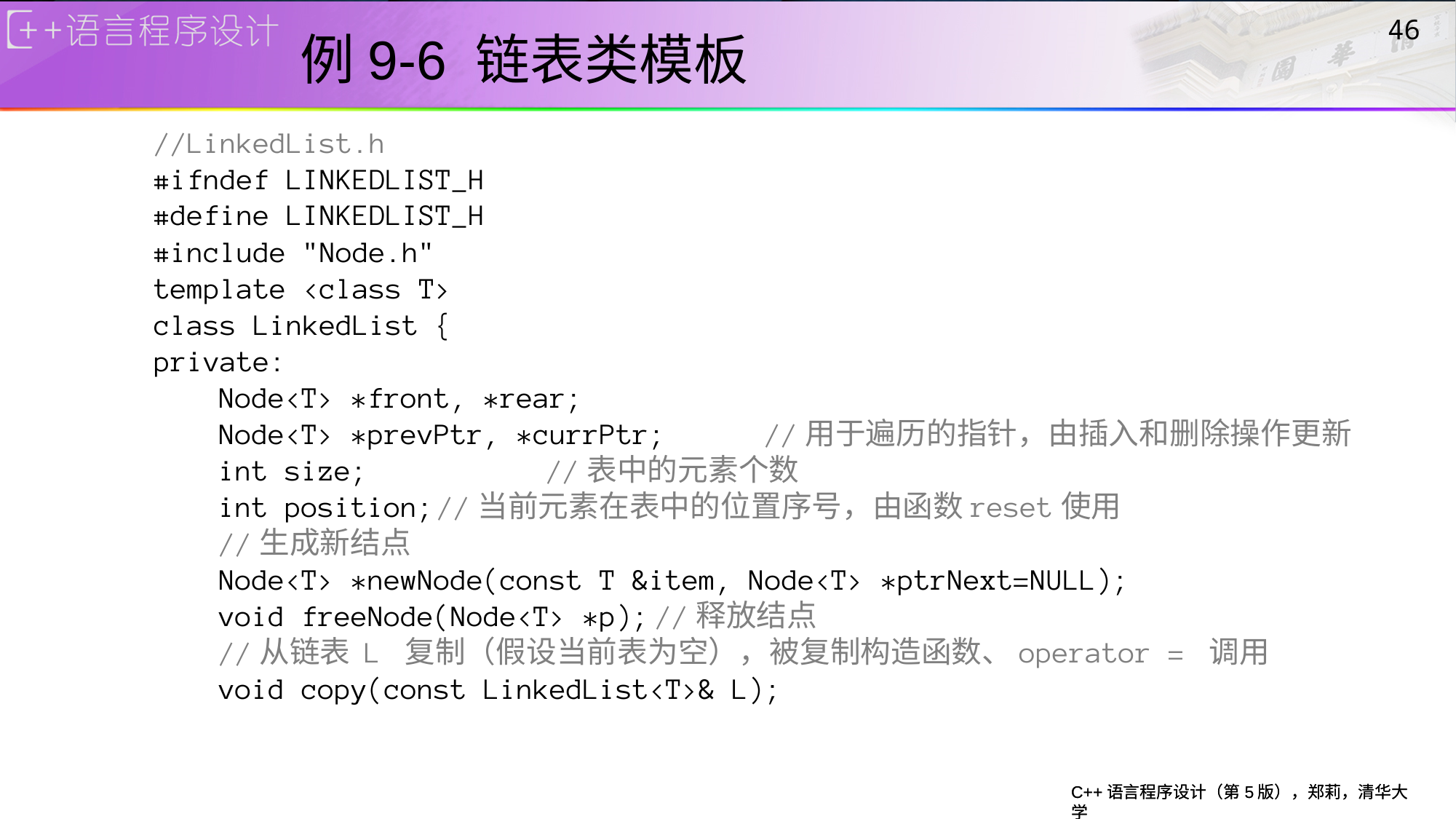

# 例9-6 链表类模板
46
//LinkedList.h
#ifndef LINKEDLIST_H
#define LINKEDLIST_H
#include "Node.h"
template <class T>
class LinkedList {
private:
	Node<T> *front, *rear;
	Node<T> *prevPtr, *currPtr;	//用于遍历的指针，由插入和删除操作更新
	int size;		//表中的元素个数
	int position;	//当前元素在表中的位置序号，由函数reset使用
	//生成新结点
	Node<T> *newNode(const T &item, Node<T> *ptrNext=NULL);
	void freeNode(Node<T> *p);	//释放结点
	//从链表 L 复制（假设当前表为空），被复制构造函数、operator = 调用
	void copy(const LinkedList<T>& L);